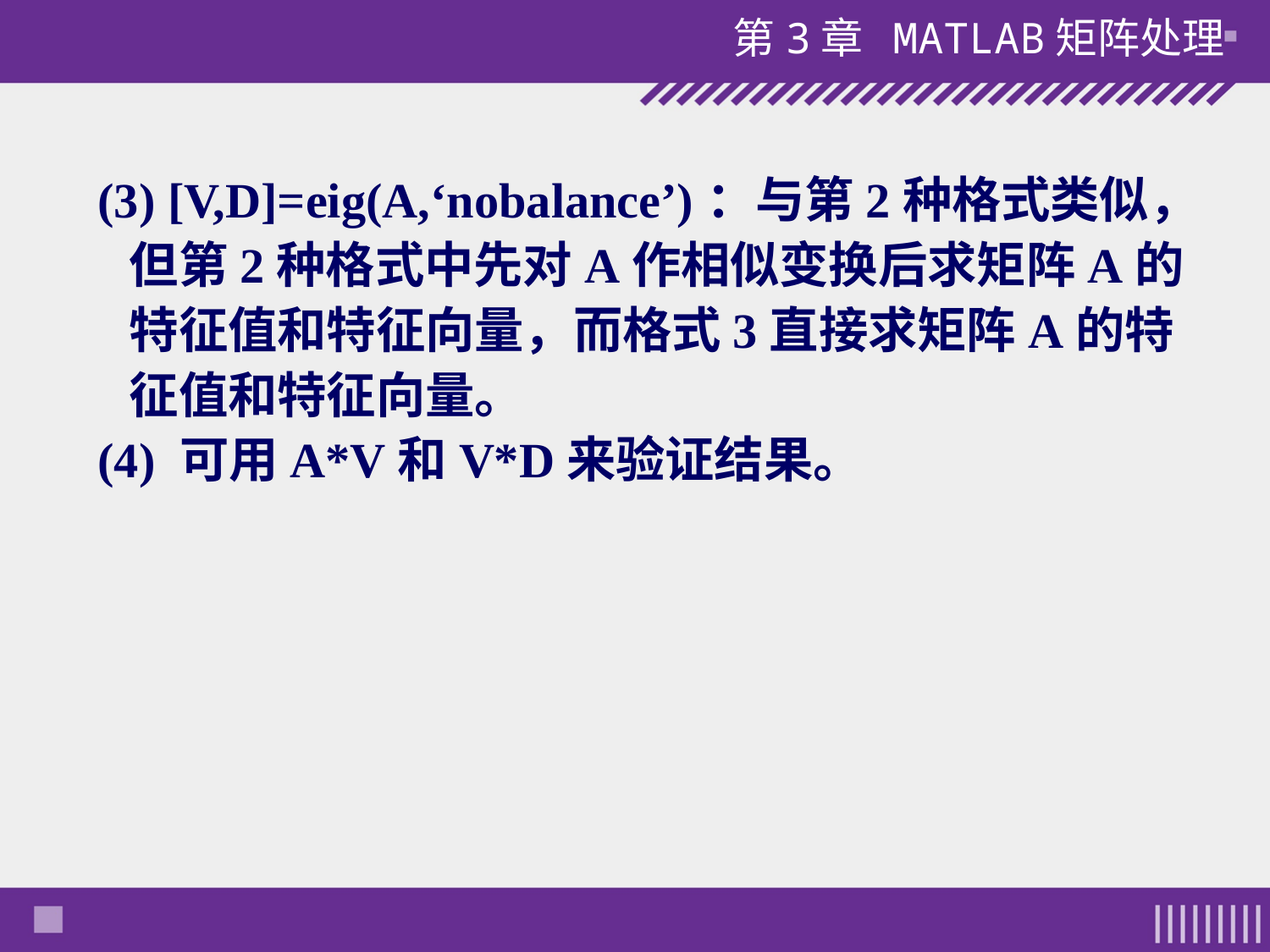

(3) [V,D]=eig(A,‘nobalance’)：与第2种格式类似，但第2种格式中先对A作相似变换后求矩阵A的特征值和特征向量，而格式3直接求矩阵A的特征值和特征向量。
(4) 可用A*V和V*D来验证结果。